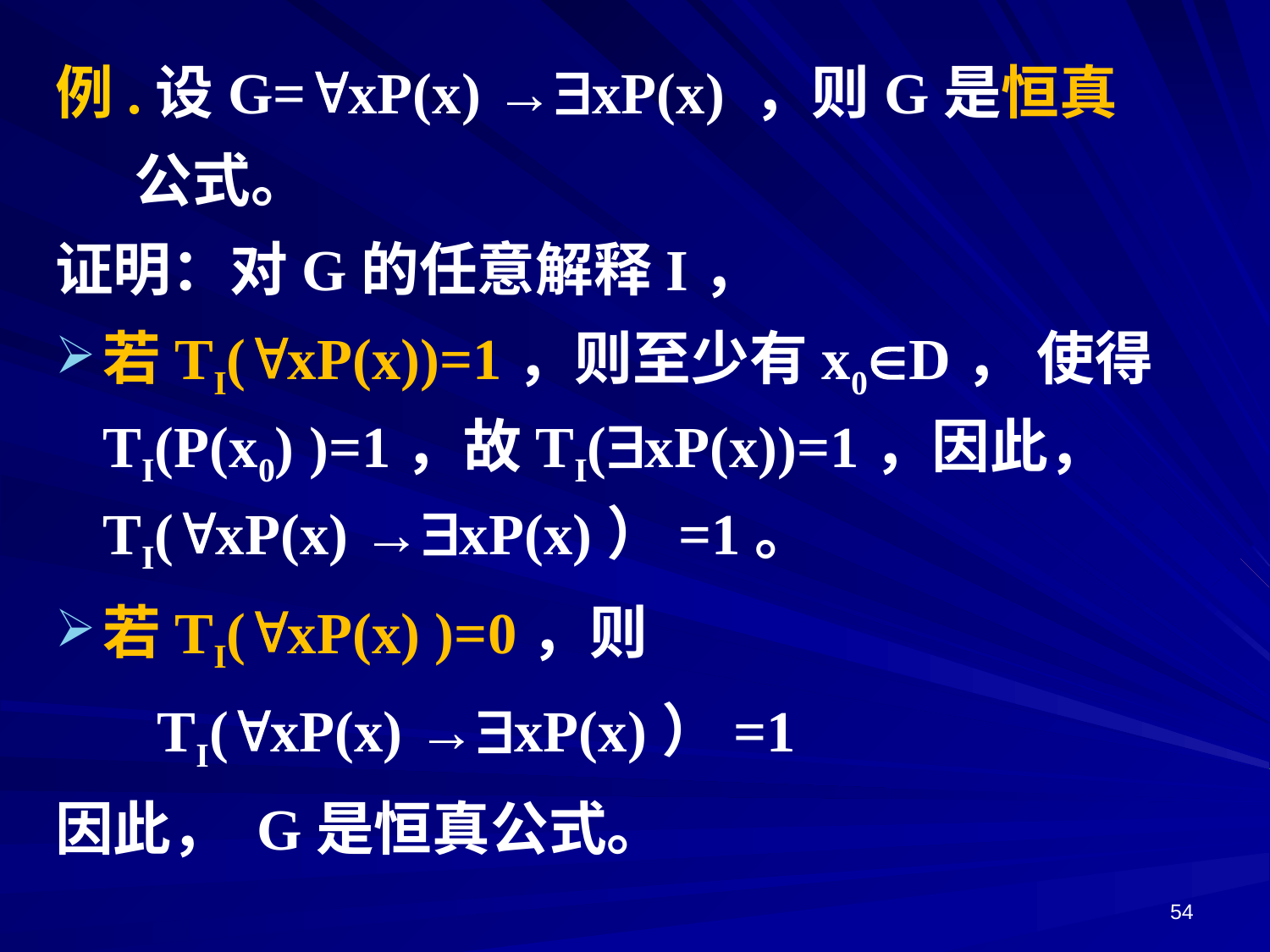

例.设G=∀xP(x) →∃xP(x) ，则G是恒真
     公式。
证明：对G的任意解释I，
若TI(∀xP(x))=1，则至少有x0∈D， 使得TI(P(x0) )=1，故TI(∃xP(x))=1，因此， TI(∀xP(x) →∃xP(x)）=1。
若TI(∀xP(x) )=0，则
       TI(∀xP(x) →∃xP(x)）=1
因此， G是恒真公式。

54